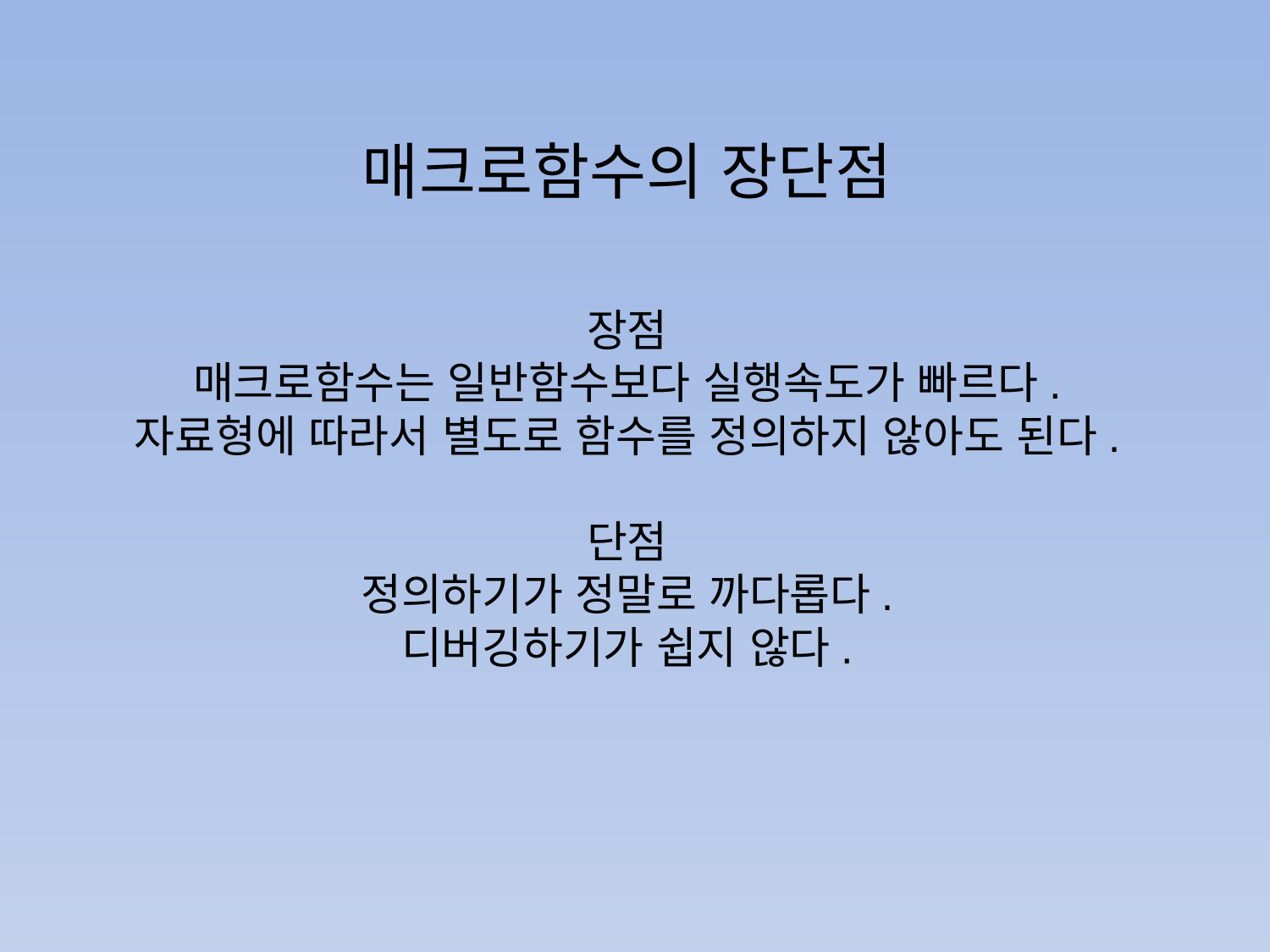

매크로함수의 장단점
장점
매크로함수는 일반함수보다 실행속도가 빠르다.
자료형에 따라서 별도로 함수를 정의하지 않아도 된다.

단점
정의하기가 정말로 까다롭다.
디버깅하기가 쉽지 않다.